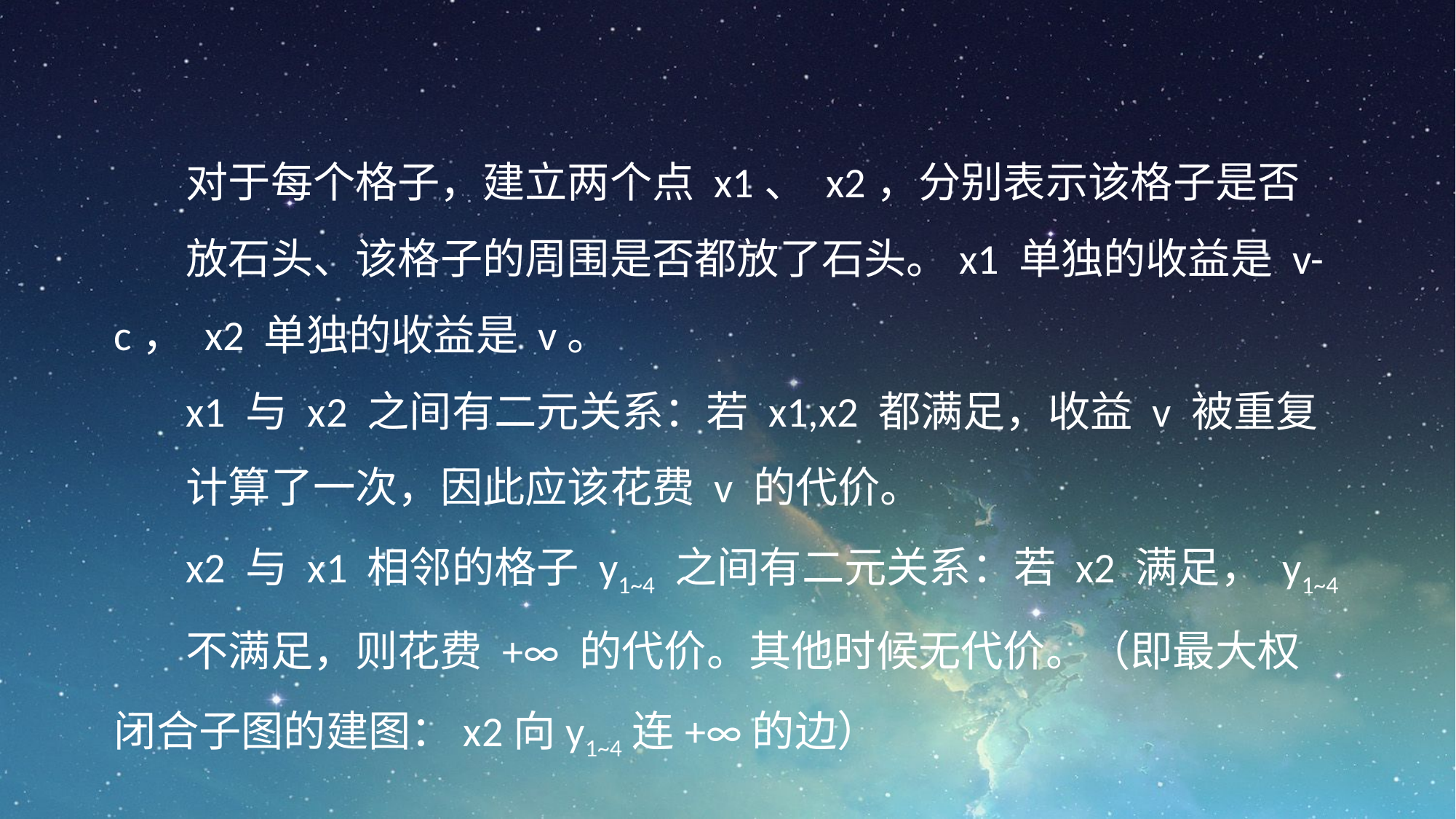

对于每个格子，建立两个点 x1、 x2，分别表示该格子是否
放石头、该格子的周围是否都放了石头。x1 单独的收益是 v-c， x2 单独的收益是 v。
x1 与 x2 之间有二元关系：若 x1,x2 都满足，收益 v 被重复
计算了一次，因此应该花费 v 的代价。
x2 与 x1 相邻的格子 y1~4 之间有二元关系：若 x2 满足， y1~4
不满足，则花费 +∞ 的代价。其他时候无代价。（即最大权闭合子图的建图：x2向y1~4连+∞的边）